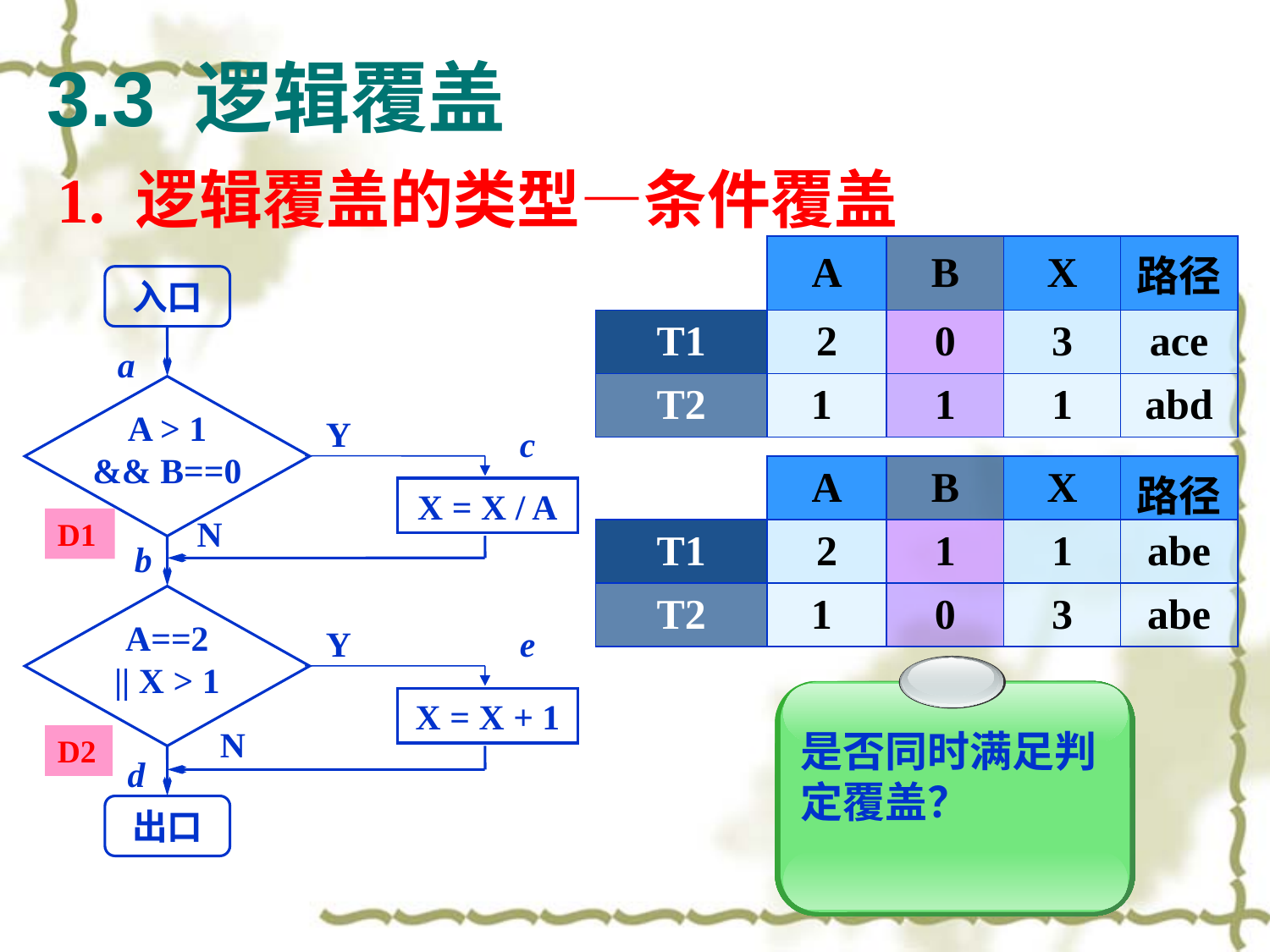

# 3.3 逻辑覆盖
1. 逻辑覆盖的类型—条件覆盖
|  | A | B | X | 路径 |
| --- | --- | --- | --- | --- |
| T1 | 2 | 0 | 3 | ace |
| T2 | 1 | 1 | 1 | abd |
入口

a
A > 1
&& B==0
Y
c

X = X / A
N
b

A==2
|| X > 1
Y
e

X = X + 1
N
d

出口
D1
D2
|  | A | B | X | 路径 |
| --- | --- | --- | --- | --- |
| T1 | 2 | 1 | 1 | abe |
| T2 | 1 | 0 | 3 | abe |

是否同时满足判定覆盖？